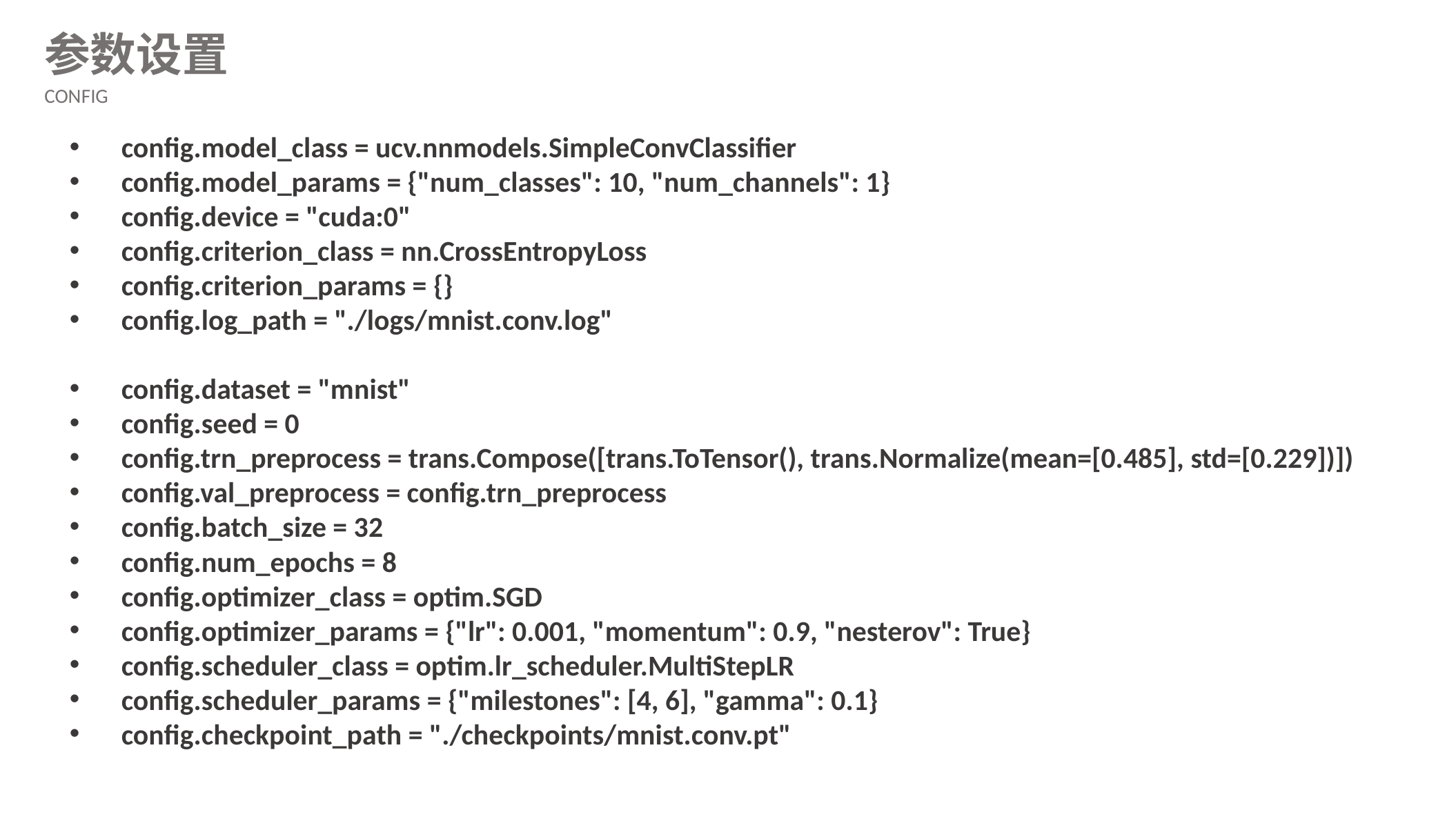

参数设置
CONFIG
config.model_class = ucv.nnmodels.SimpleConvClassifier
config.model_params = {"num_classes": 10, "num_channels": 1}
config.device = "cuda:0"
config.criterion_class = nn.CrossEntropyLoss
config.criterion_params = {}
config.log_path = "./logs/mnist.conv.log"

config.dataset = "mnist"
config.seed = 0
config.trn_preprocess = trans.Compose([trans.ToTensor(), trans.Normalize(mean=[0.485], std=[0.229])])
config.val_preprocess = config.trn_preprocess
config.batch_size = 32
config.num_epochs = 8
config.optimizer_class = optim.SGD
config.optimizer_params = {"lr": 0.001, "momentum": 0.9, "nesterov": True}
config.scheduler_class = optim.lr_scheduler.MultiStepLR
config.scheduler_params = {"milestones": [4, 6], "gamma": 0.1}
config.checkpoint_path = "./checkpoints/mnist.conv.pt"